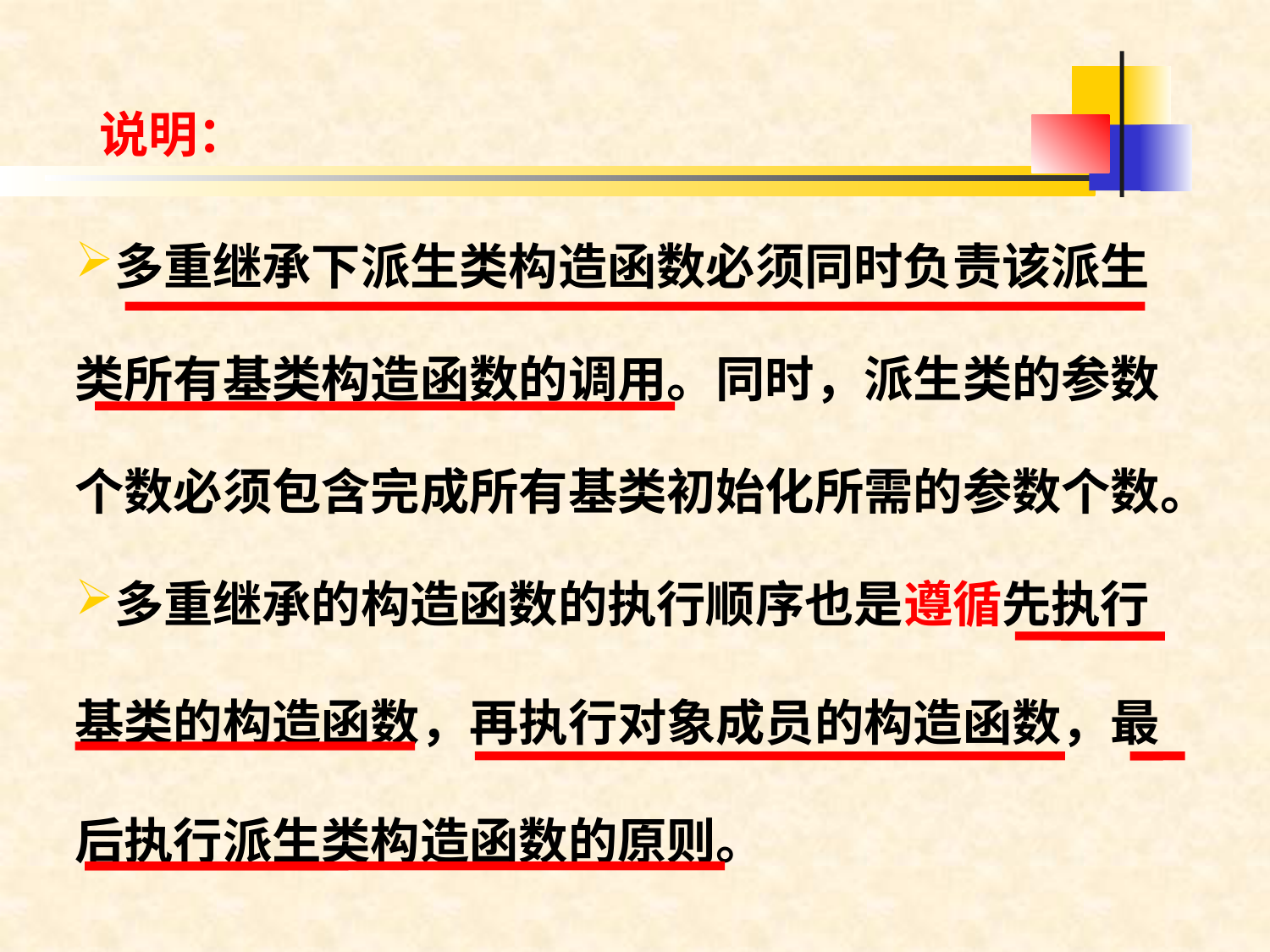

说明：
多重继承下派生类构造函数必须同时负责该派生类所有基类构造函数的调用。同时，派生类的参数个数必须包含完成所有基类初始化所需的参数个数。

多重继承的构造函数的执行顺序也是遵循先执行基类的构造函数，再执行对象成员的构造函数，最后执行派生类构造函数的原则。